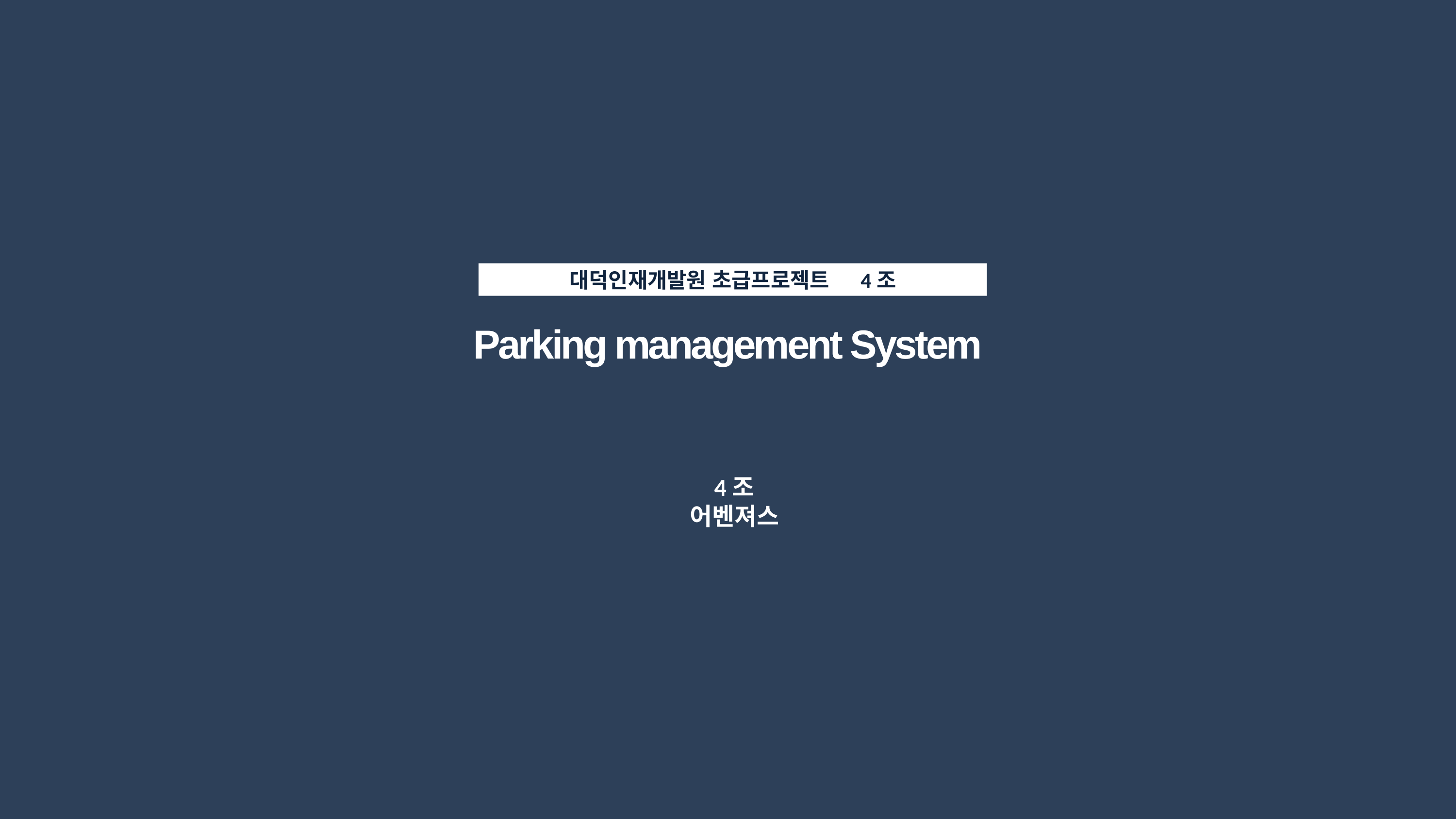

대덕인재개발원 초급프로젝트	4조
Parking management System
4조
어벤져스